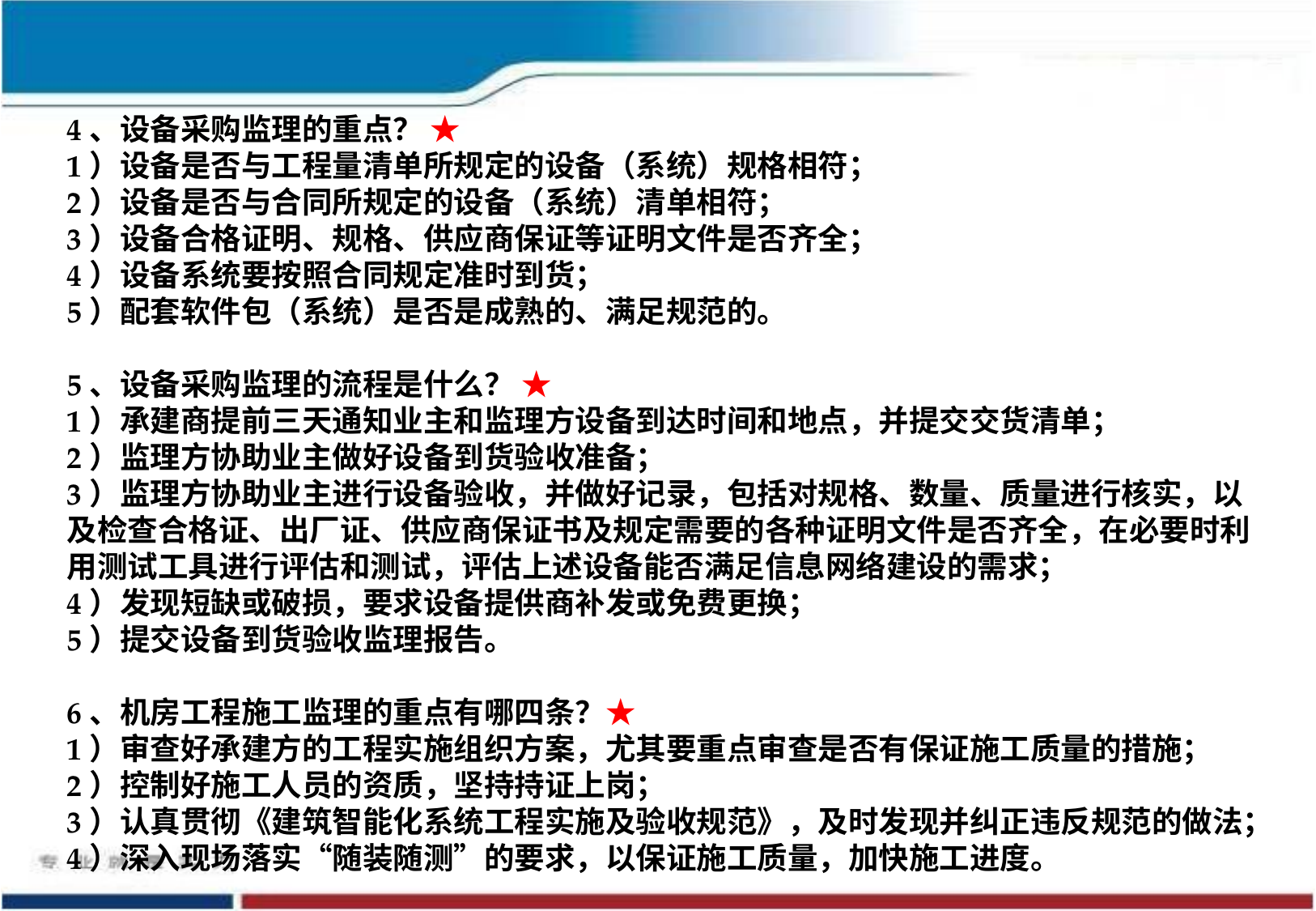

4、设备采购监理的重点？ ★
1）设备是否与工程量清单所规定的设备（系统）规格相符；
2）设备是否与合同所规定的设备（系统）清单相符；
3）设备合格证明、规格、供应商保证等证明文件是否齐全；
4）设备系统要按照合同规定准时到货；
5）配套软件包（系统）是否是成熟的、满足规范的。

5、设备采购监理的流程是什么？ ★
1）承建商提前三天通知业主和监理方设备到达时间和地点，并提交交货清单；
2）监理方协助业主做好设备到货验收准备；
3）监理方协助业主进行设备验收，并做好记录，包括对规格、数量、质量进行核实，以及检查合格证、出厂证、供应商保证书及规定需要的各种证明文件是否齐全，在必要时利用测试工具进行评估和测试，评估上述设备能否满足信息网络建设的需求；
4）发现短缺或破损，要求设备提供商补发或免费更换；
5）提交设备到货验收监理报告。

6、机房工程施工监理的重点有哪四条？★
1）审查好承建方的工程实施组织方案，尤其要重点审查是否有保证施工质量的措施；
2）控制好施工人员的资质，坚持持证上岗；
3）认真贯彻《建筑智能化系统工程实施及验收规范》，及时发现并纠正违反规范的做法；
4）深入现场落实“随装随测”的要求，以保证施工质量，加快施工进度。